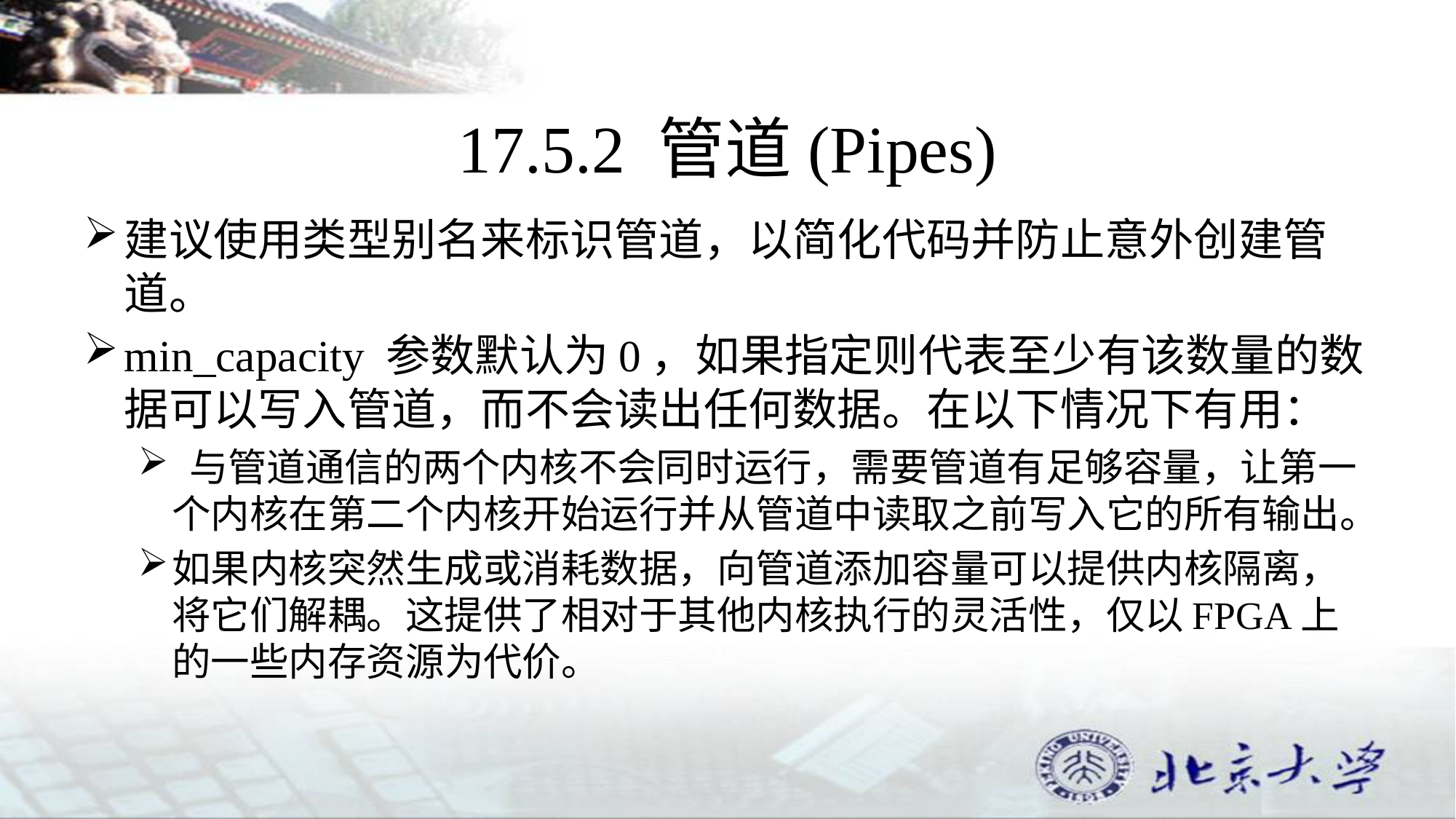

# 17.5.2 管道(Pipes)
建议使用类型别名来标识管道，以简化代码并防止意外创建管道。
min_capacity 参数默认为0，如果指定则代表至少有该数量的数据可以写入管道，而不会读出任何数据。在以下情况下有用：
 与管道通信的两个内核不会同时运行，需要管道有足够容量，让第一个内核在第二个内核开始运行并从管道中读取之前写入它的所有输出。
如果内核突然生成或消耗数据，向管道添加容量可以提供内核隔离，将它们解耦。这提供了相对于其他内核执行的灵活性，仅以FPGA上的一些内存资源为代价。